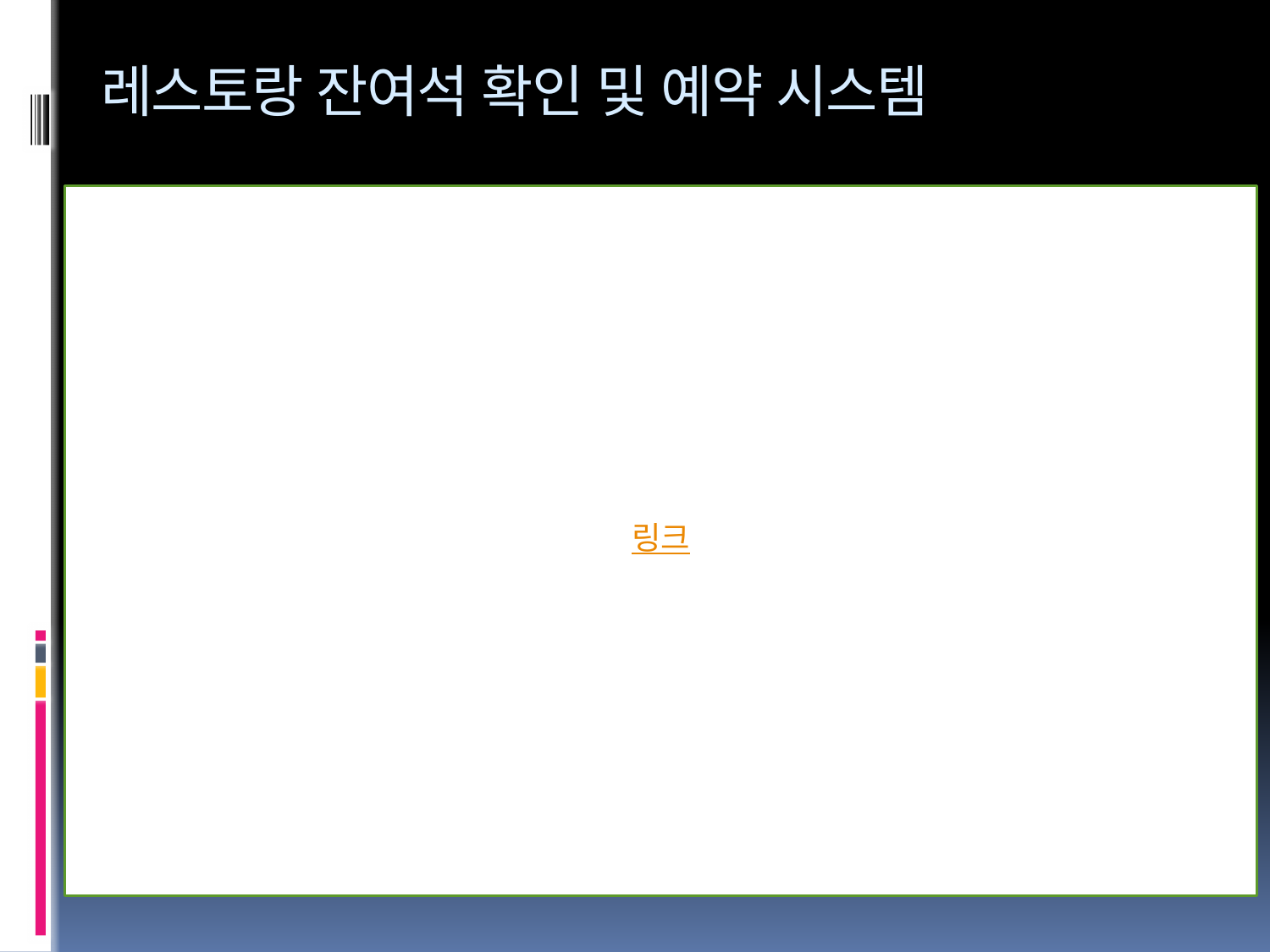

# 레스토랑 잔여석 확인 및 예약 시스템
링크